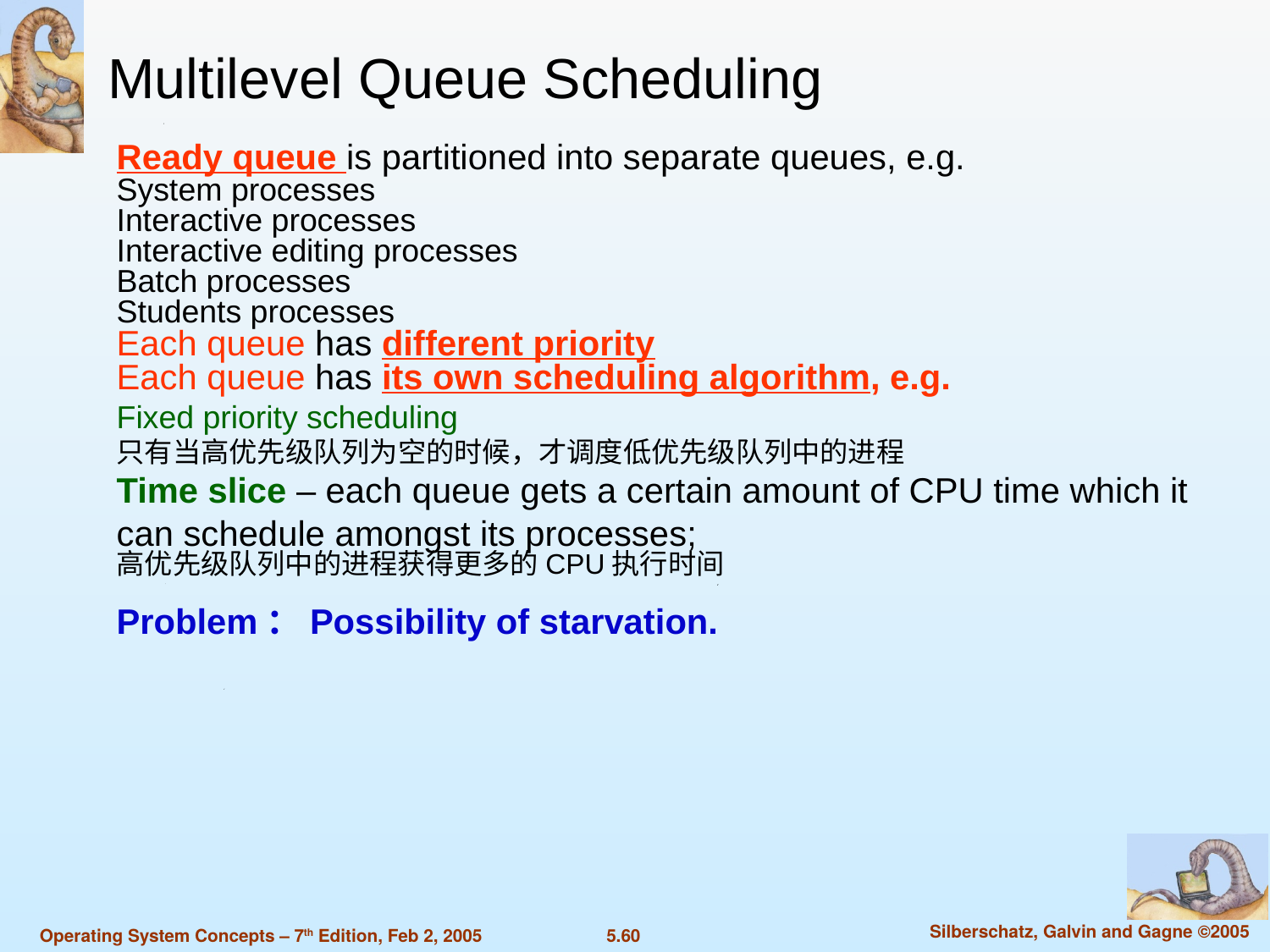

Multilevel Queue Scheduling
Ready queue is partitioned into separate queues, e.g.
System processes
Interactive processes
Interactive editing processes
Batch processes
Students processes
Each queue has different priority
Each queue has its own scheduling algorithm, e.g.
Fixed priority scheduling
只有当高优先级队列为空的时候，才调度低优先级队列中的进程
Time slice – each queue gets a certain amount of CPU time which it can schedule amongst its processes;
高优先级队列中的进程获得更多的CPU执行时间

Problem：Possibility of starvation.